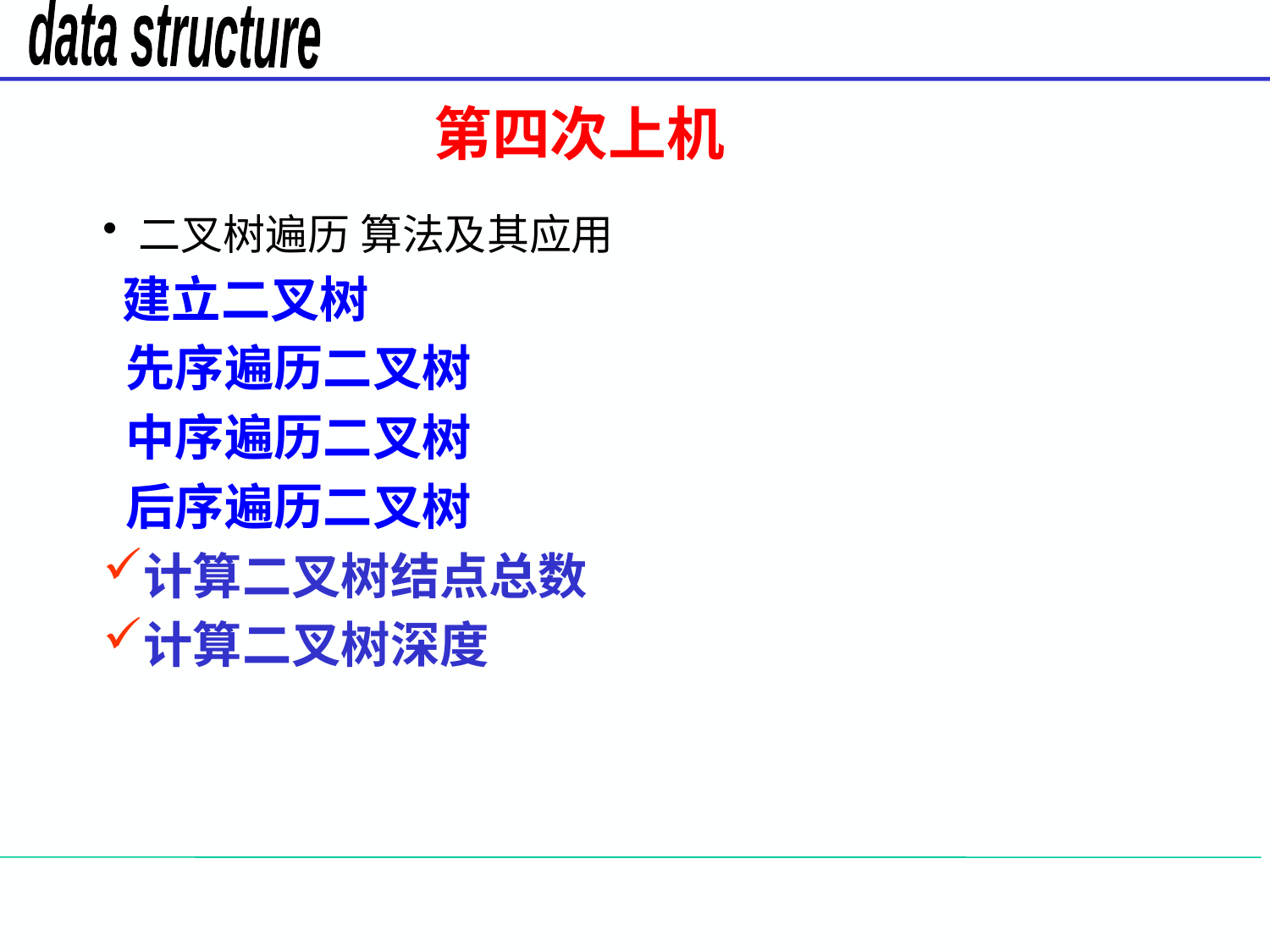

# 第四次上机
二叉树遍历 算法及其应用
 建立二叉树
 先序遍历二叉树
 中序遍历二叉树
 后序遍历二叉树
计算二叉树结点总数
计算二叉树深度